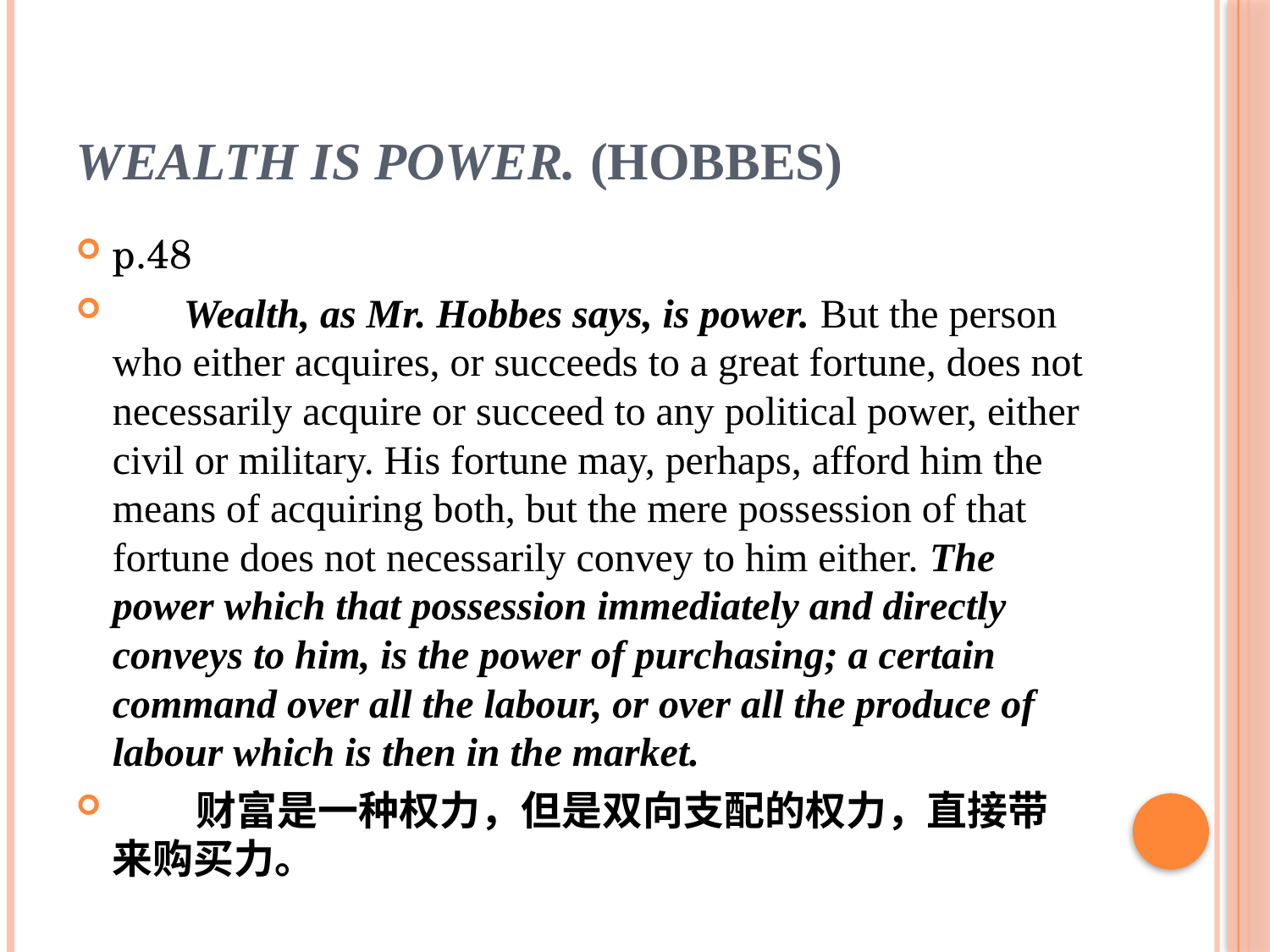

# Wealth is power. (Hobbes)
p.48
       Wealth, as Mr. Hobbes says, is power. But the person who either acquires, or succeeds to a great fortune, does not necessarily acquire or succeed to any political power, either civil or military. His fortune may, perhaps, afford him the means of acquiring both, but the mere possession of that fortune does not necessarily convey to him either. The power which that possession immediately and directly conveys to him, is the power of purchasing; a certain command over all the labour, or over all the produce of labour which is then in the market.
        财富是一种权力，但是双向支配的权力，直接带来购买力。